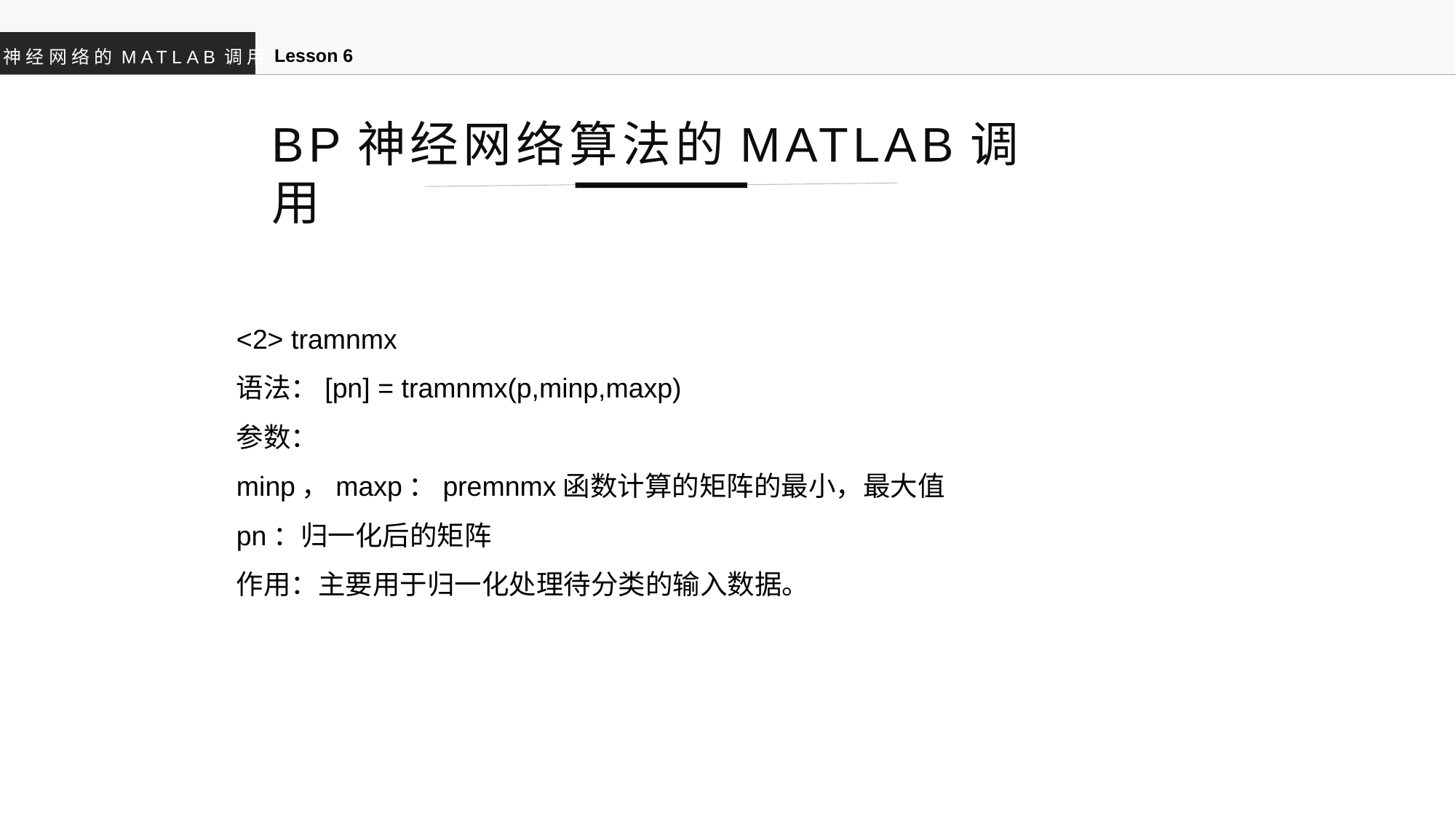

Lesson 6
神经网络的MATLAB调用
BP神经网络算法的MATLAB调用

<2> tramnmx
语法：[pn] = tramnmx(p,minp,maxp)
参数：
minp，maxp：premnmx函数计算的矩阵的最小，最大值
pn：归一化后的矩阵
作用：主要用于归一化处理待分类的输入数据。